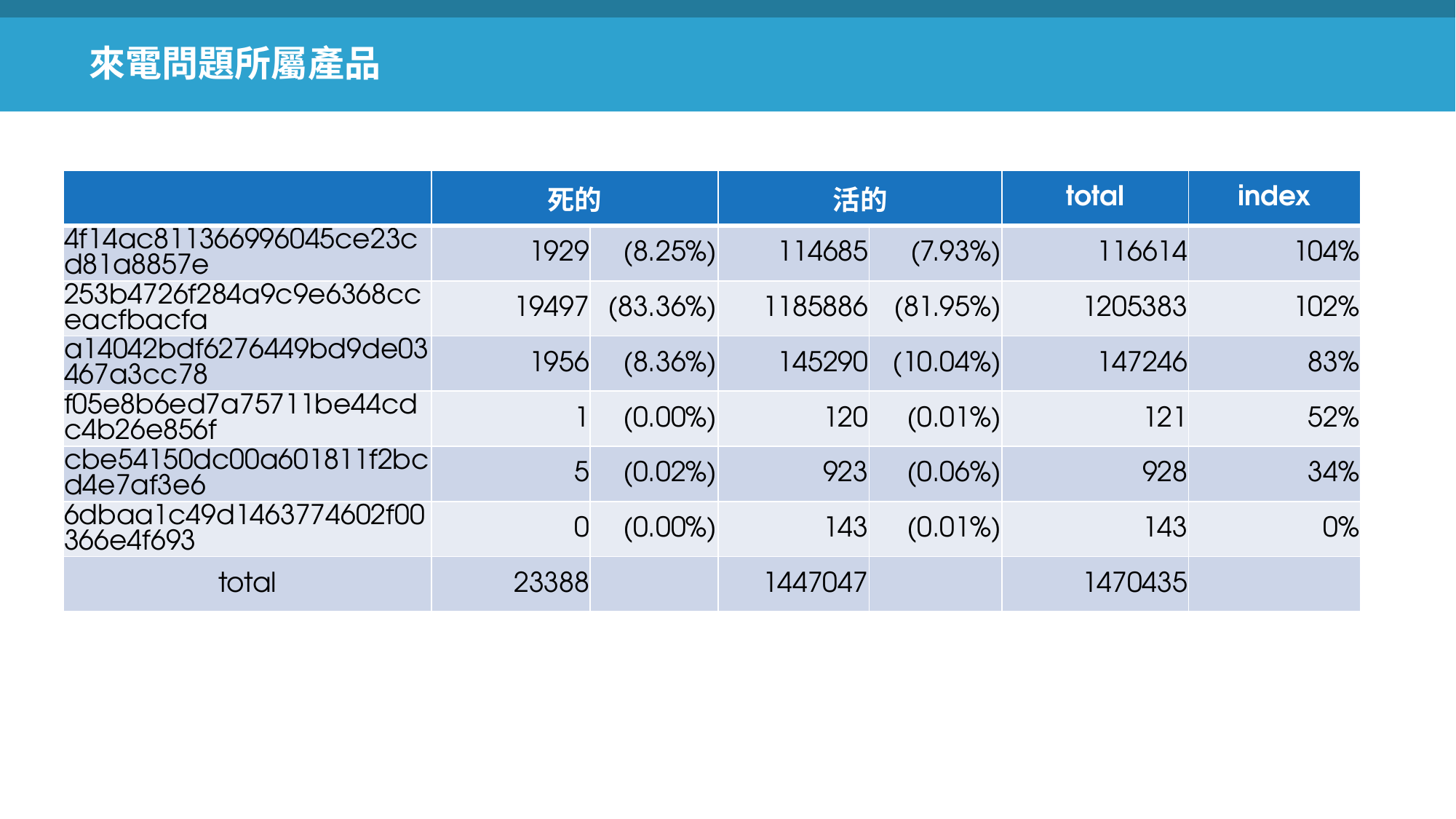

來電問題所屬產品
|  | 死的 |  | 活的 |  | total | index |
| --- | --- | --- | --- | --- | --- | --- |
| 4f14ac811366996045ce23cd81a8857e | 1929 | (8.25%) | 114685 | (7.93%) | 116614 | 104% |
| 253b4726f284a9c9e6368cceacfbacfa | 19497 | (83.36%) | 1185886 | (81.95%) | 1205383 | 102% |
| a14042bdf6276449bd9de03467a3cc78 | 1956 | (8.36%) | 145290 | (10.04%) | 147246 | 83% |
| f05e8b6ed7a75711be44cdc4b26e856f | 1 | (0.00%) | 120 | (0.01%) | 121 | 52% |
| cbe54150dc00a601811f2bcd4e7af3e6 | 5 | (0.02%) | 923 | (0.06%) | 928 | 34% |
| 6dbaa1c49d1463774602f00366e4f693 | 0 | (0.00%) | 143 | (0.01%) | 143 | 0% |
| total | 23388 |  | 1447047 |  | 1470435 |  |